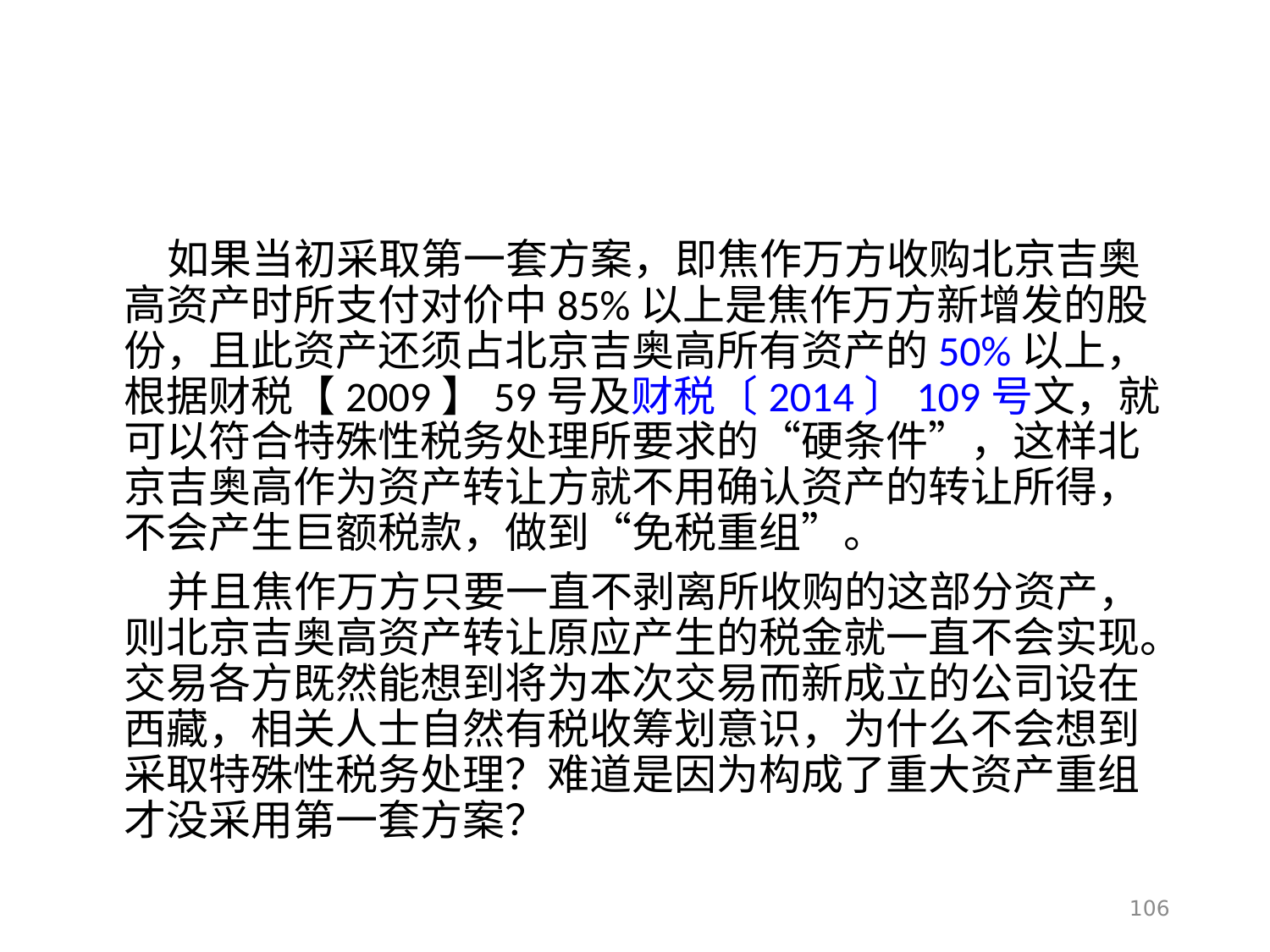

#
      如果当初采取第一套方案，即焦作万方收购北京吉奥高资产时所支付对价中85%以上是焦作万方新增发的股份，且此资产还须占北京吉奥高所有资产的50%以上，根据财税【2009】59号及财税〔2014〕109号文，就可以符合特殊性税务处理所要求的“硬条件”，这样北京吉奥高作为资产转让方就不用确认资产的转让所得，不会产生巨额税款，做到“免税重组”。
      并且焦作万方只要一直不剥离所收购的这部分资产，则北京吉奥高资产转让原应产生的税金就一直不会实现。交易各方既然能想到将为本次交易而新成立的公司设在西藏，相关人士自然有税收筹划意识，为什么不会想到采取特殊性税务处理？难道是因为构成了重大资产重组才没采用第一套方案？
106